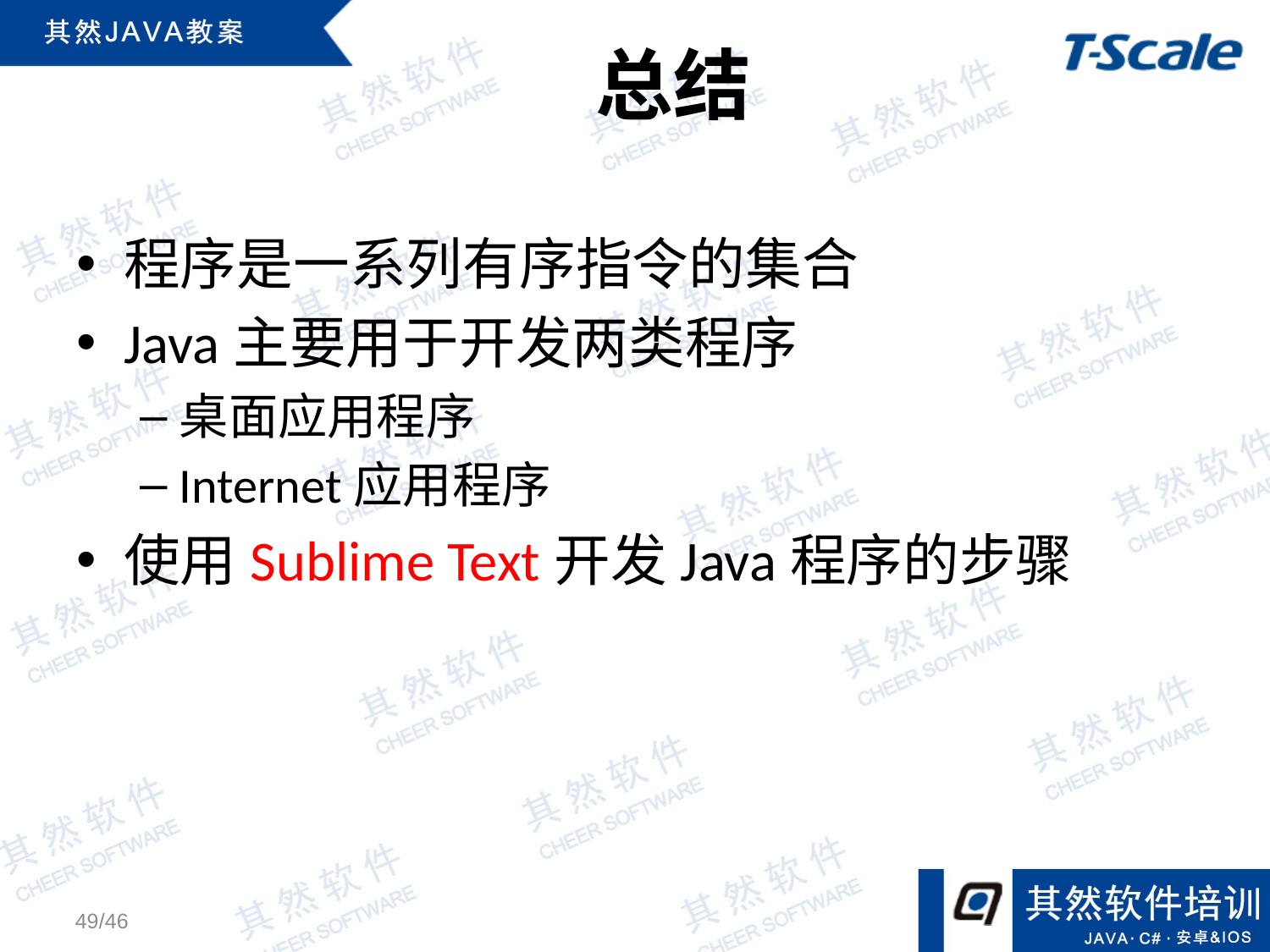

# 总结
程序是一系列有序指令的集合
Java主要用于开发两类程序
桌面应用程序
Internet应用程序
使用Sublime Text开发Java程序的步骤

49/46